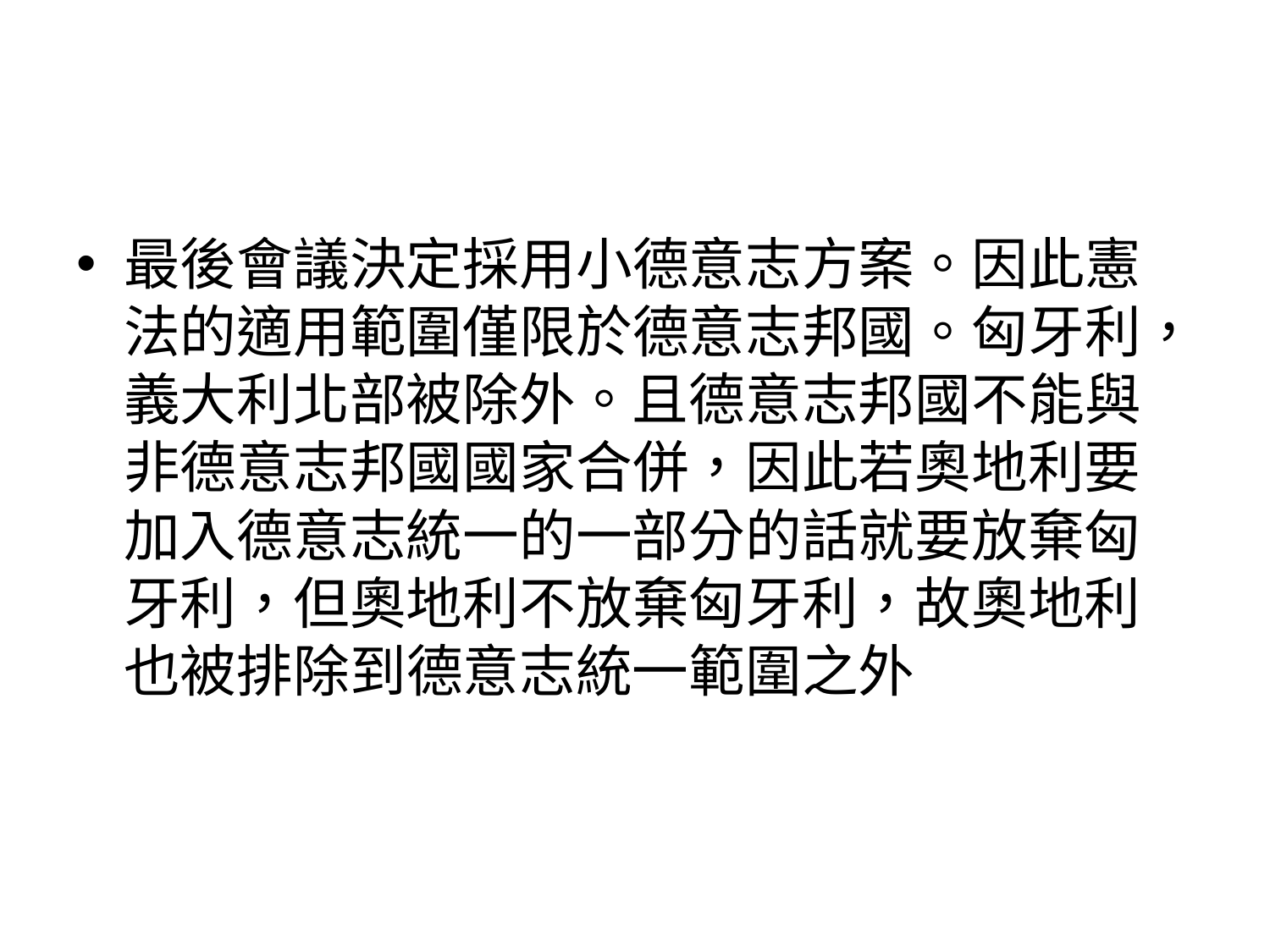

#
最後會議決定採用小德意志方案。因此憲法的適用範圍僅限於德意志邦國。匈牙利，義大利北部被除外。且德意志邦國不能與非德意志邦國國家合併，因此若奧地利要加入德意志統一的一部分的話就要放棄匈牙利，但奧地利不放棄匈牙利，故奧地利也被排除到德意志統一範圍之外